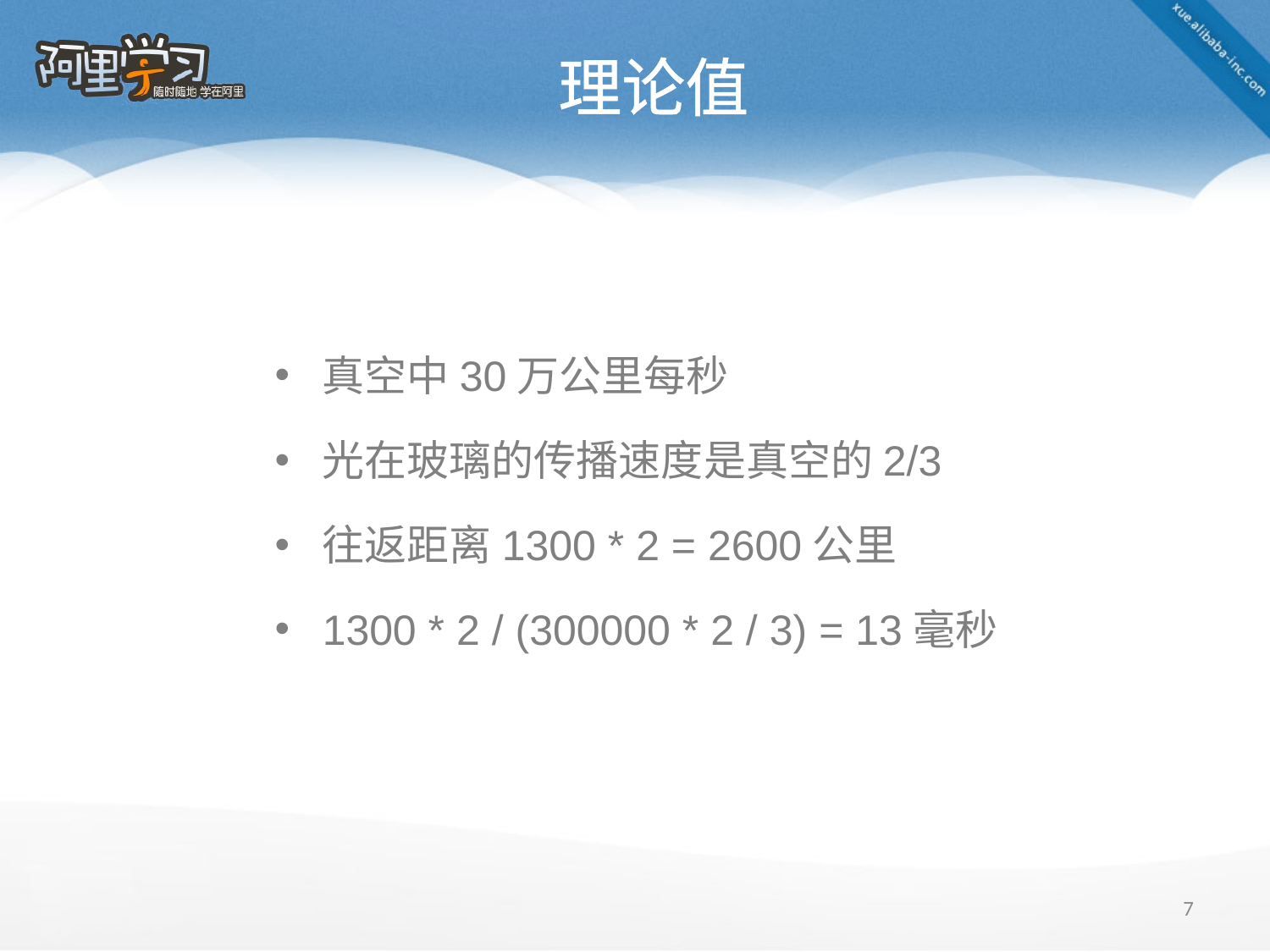

# 理论值
真空中30万公里每秒
光在玻璃的传播速度是真空的2/3
往返距离1300 * 2 = 2600公里
1300 * 2 / (300000 * 2 / 3) = 13毫秒
7